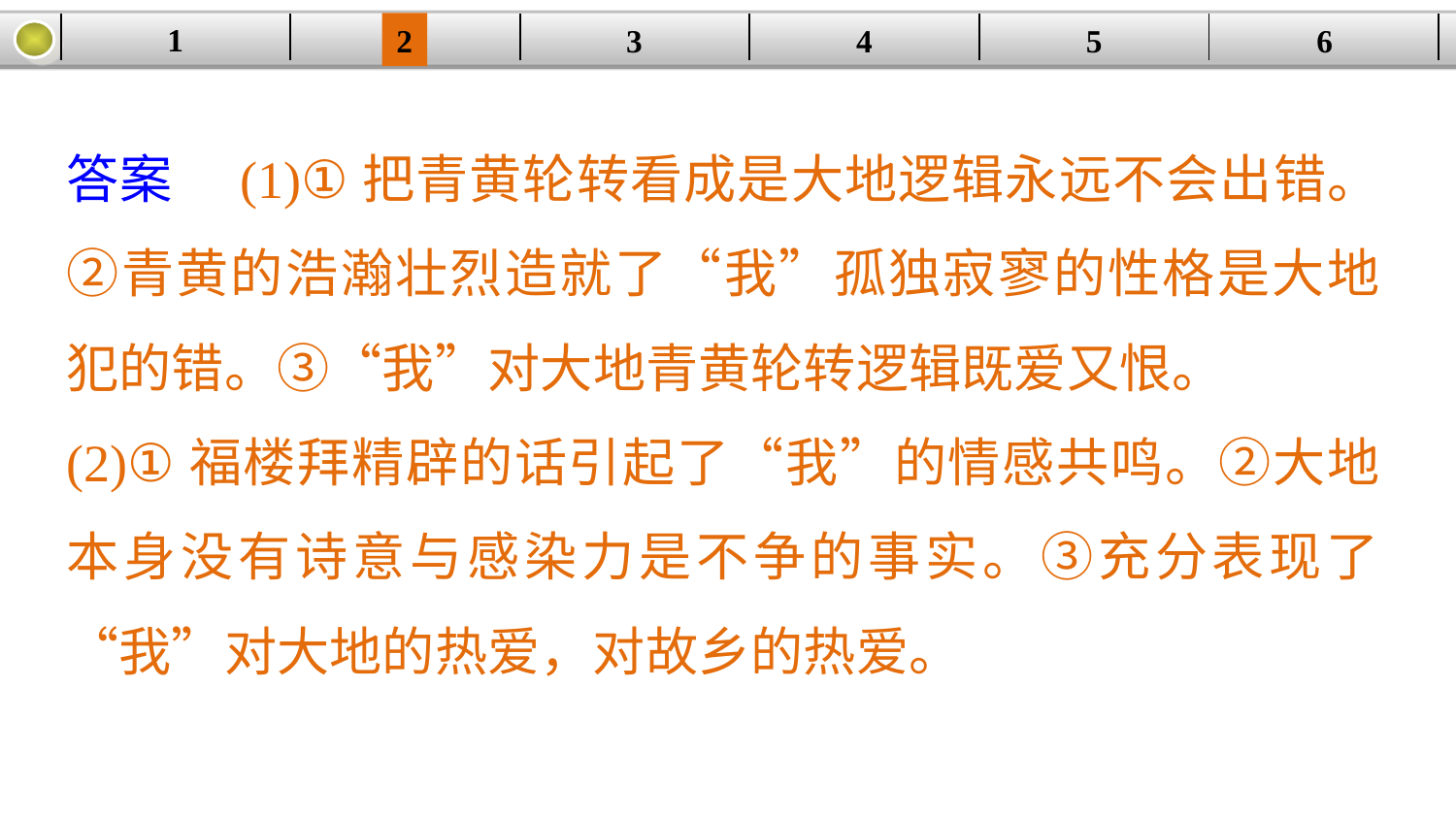

1
2
3
4
|  |  |  |  |  |  |
| --- | --- | --- | --- | --- | --- |
5
6

答案　(1)①把青黄轮转看成是大地逻辑永远不会出错。②青黄的浩瀚壮烈造就了“我”孤独寂寥的性格是大地犯的错。③“我”对大地青黄轮转逻辑既爱又恨。
(2)①福楼拜精辟的话引起了“我”的情感共鸣。②大地本身没有诗意与感染力是不争的事实。③充分表现了“我”对大地的热爱，对故乡的热爱。